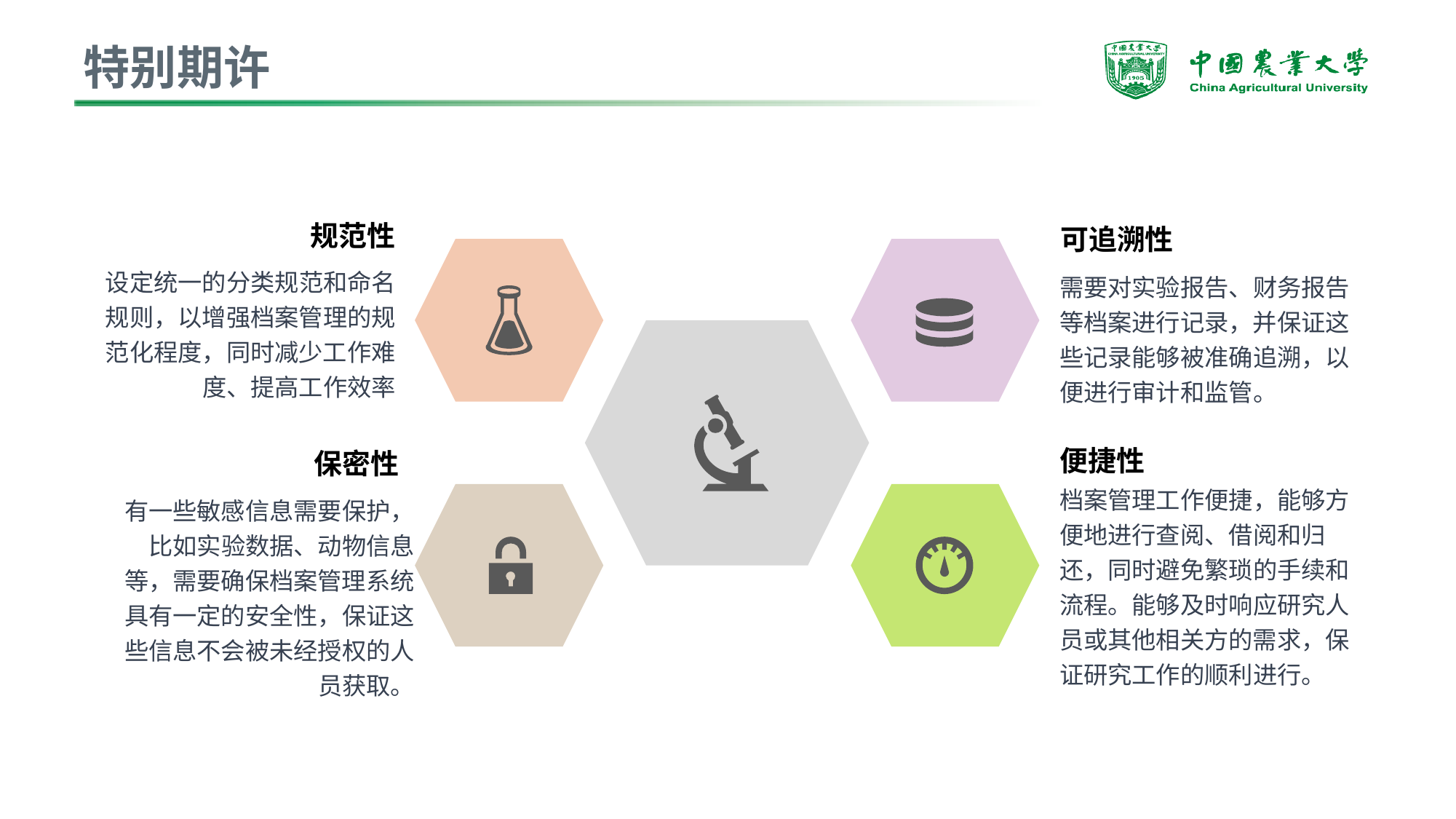

特别期许
规范性
设定统一的分类规范和命名规则，以增强档案管理的规范化程度，同时减少工作难度、提高工作效率
可追溯性
需要对实验报告、财务报告等档案进行记录，并保证这些记录能够被准确追溯，以便进行审计和监管。

便捷性
档案管理工作便捷，能够方便地进行查阅、借阅和归还，同时避免繁琐的手续和流程。能够及时响应研究人员或其他相关方的需求，保证研究工作的顺利进行。

保密性
有一些敏感信息需要保护，比如实验数据、动物信息等，需要确保档案管理系统具有一定的安全性，保证这些信息不会被未经授权的人员获取。